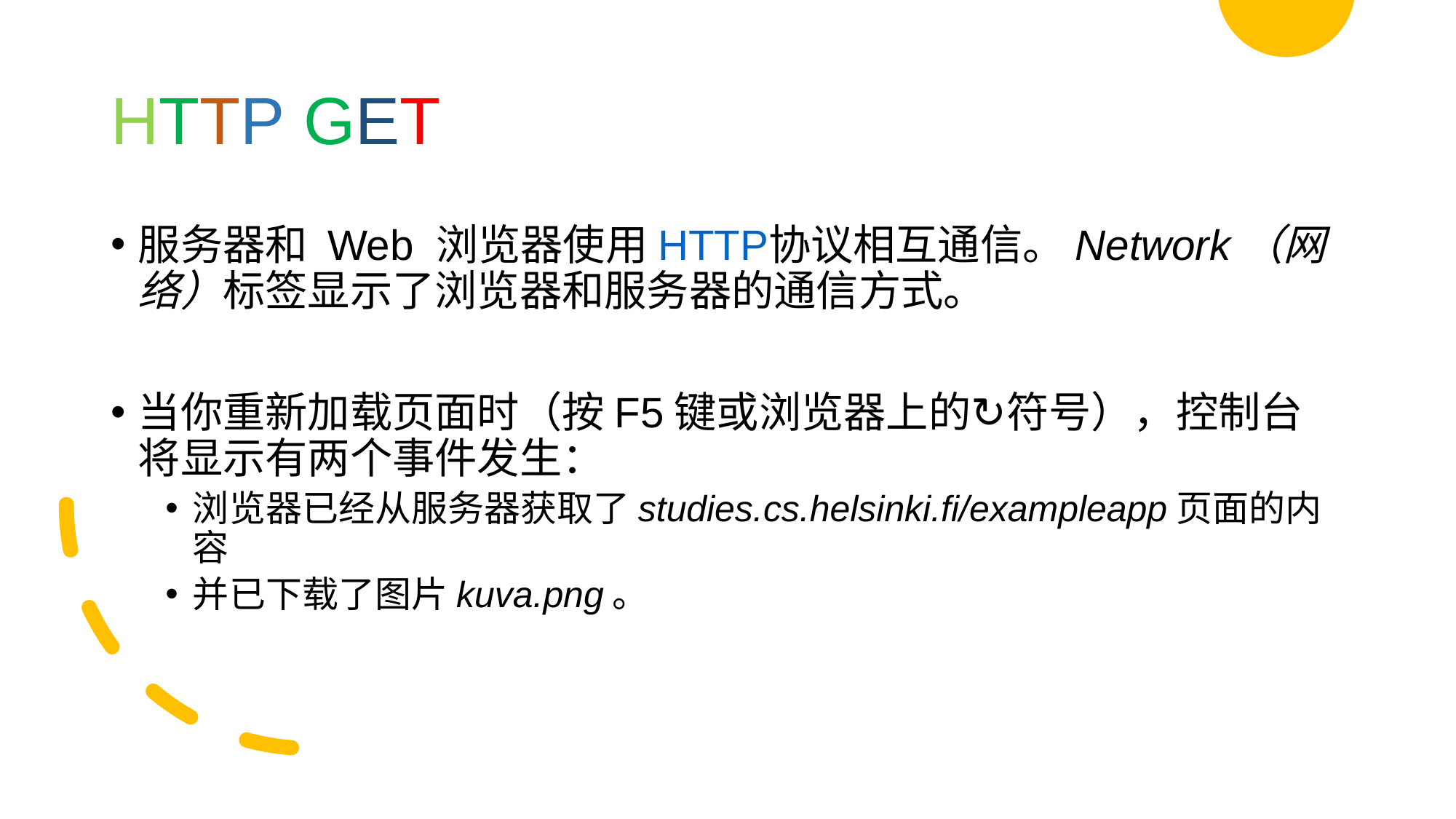

# HTTP GET
服务器和 Web 浏览器使用HTTP协议相互通信。Network（网络）标签显示了浏览器和服务器的通信方式。

当你重新加载页面时（按F5键或浏览器上的↻符号），控制台将显示有两个事件发生：
浏览器已经从服务器获取了studies.cs.helsinki.fi/exampleapp页面的内容
并已下载了图片kuva.png。